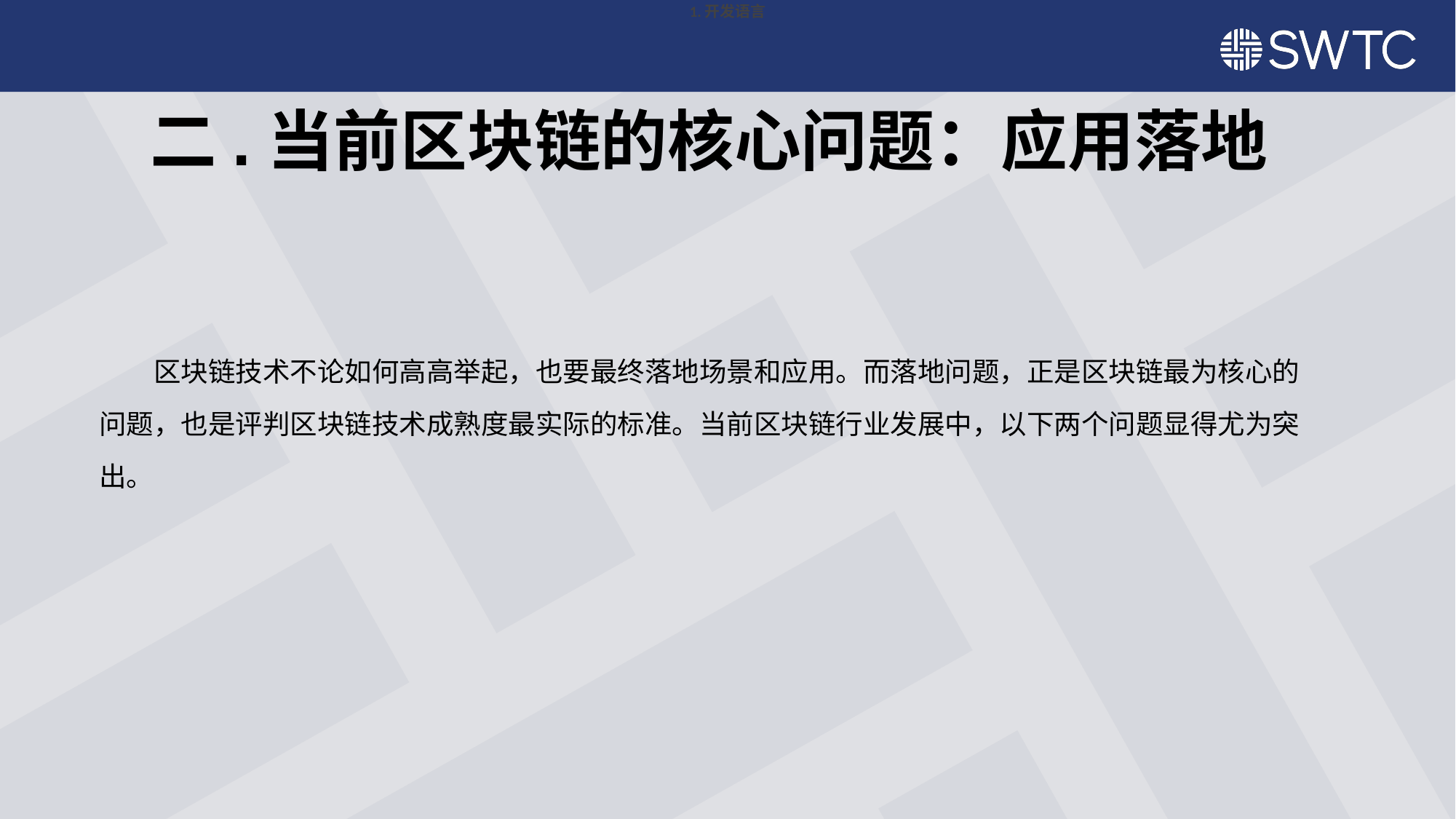

1.开发语言

二.当前区块链的核心问题：应用落地

　　区块链技术不论如何高高举起，也要最终落地场景和应用。而落地问题，正是区块链最为核心的问题，也是评判区块链技术成熟度最实际的标准。当前区块链行业发展中，以下两个问题显得尤为突出。